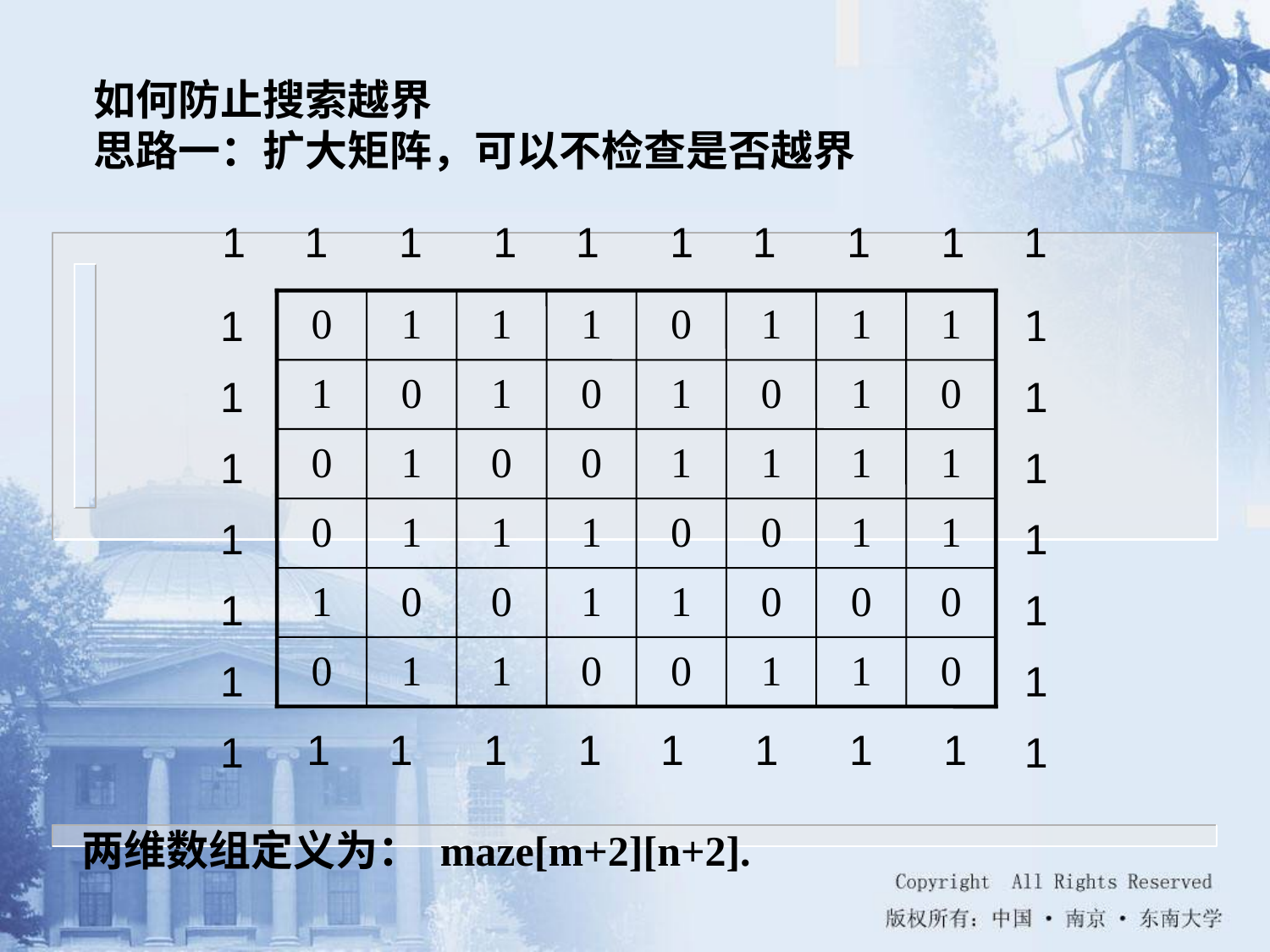

如何防止搜索越界
思路一：扩大矩阵，可以不检查是否越界
1     1      1      1     1      1     1      1      1     1
1
1
1
1
1
1
1
1
1
1
1
1
1
1
0

1

1

1

0

1

1

1

1

0
1
0
1
0
1
0
0

1
0
0
1
1
1
1
0

1
1
1
0
0
1
1
1

0
0
1
1
0
0
0
0

1
1
0
0
1
1
0

1     1      1      1     1      1      1      1
两维数组定义为： maze[m+2][n+2].